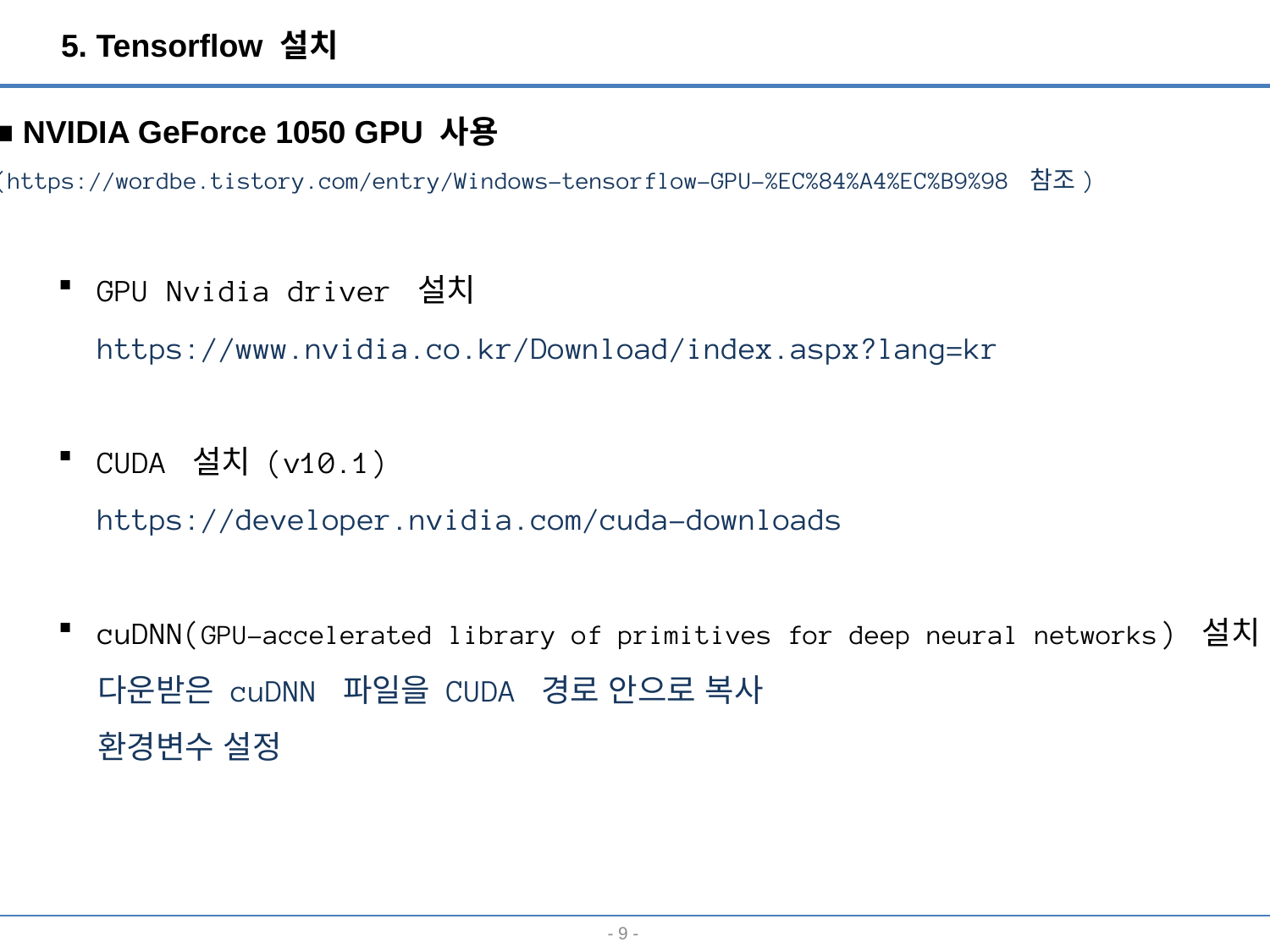

5. Tensorflow 설치
■ NVIDIA GeForce 1050 GPU 사용
(https://wordbe.tistory.com/entry/Windows-tensorflow-GPU-%EC%84%A4%EC%B9%98 참조)

GPU Nvidia driver 설치
https://www.nvidia.co.kr/Download/index.aspx?lang=kr
CUDA 설치 (v10.1)
https://developer.nvidia.com/cuda-downloads

cuDNN(GPU-accelerated library of primitives for deep neural networks) 설치
다운받은 cuDNN 파일을 CUDA 경로 안으로 복사
환경변수 설정
- 9 -